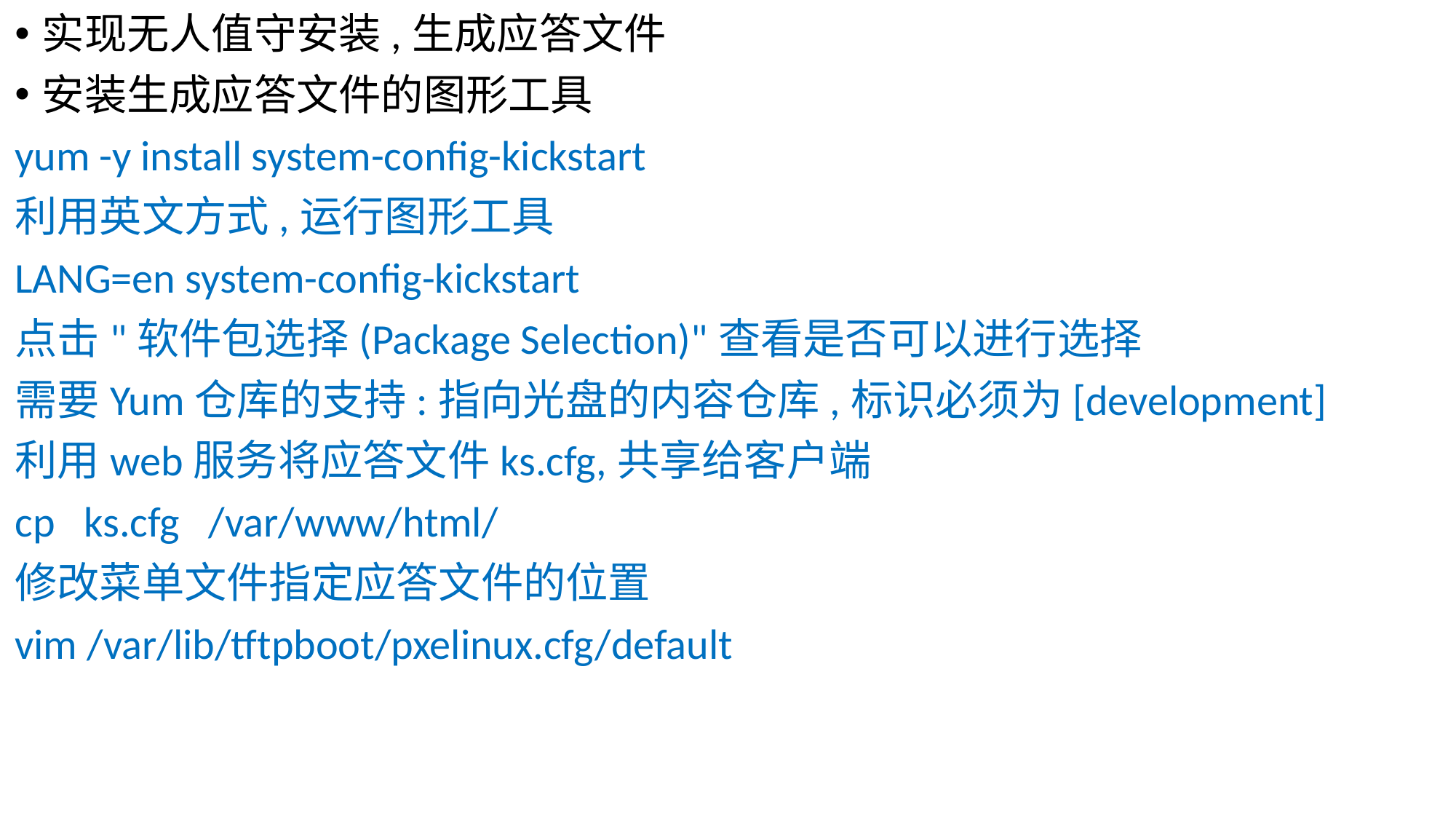

实现无人值守安装,生成应答文件
安装生成应答文件的图形工具
yum -y install system-config-kickstart
利用英文方式,运行图形工具
LANG=en system-config-kickstart
点击"软件包选择(Package Selection)"查看是否可以进行选择
需要Yum仓库的支持:指向光盘的内容仓库,标识必须为[development]
利用web服务将应答文件ks.cfg,共享给客户端
cp   ks.cfg   /var/www/html/
修改菜单文件指定应答文件的位置
vim /var/lib/tftpboot/pxelinux.cfg/default